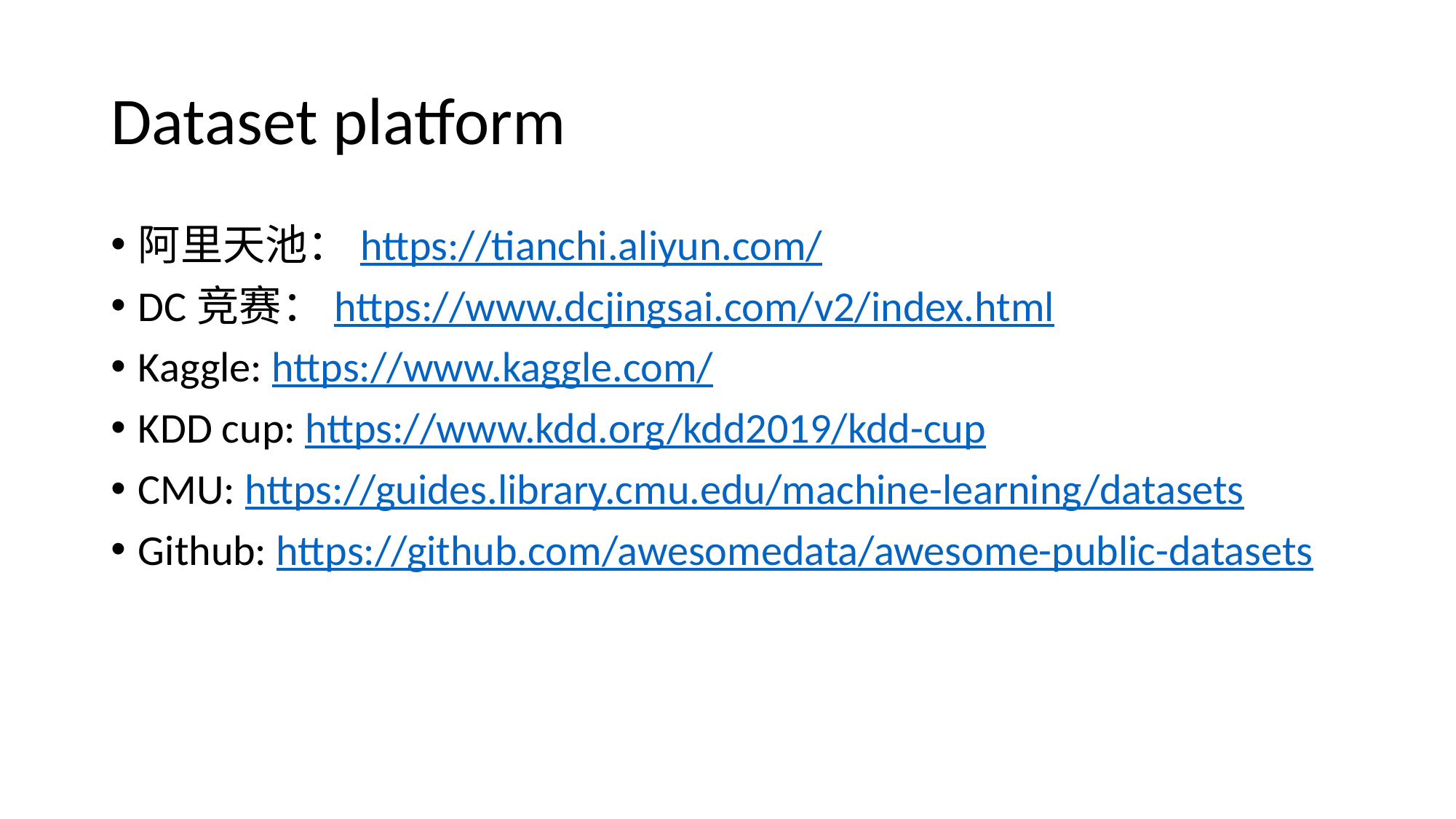

# Dataset platform
阿里天池：https://tianchi.aliyun.com/
DC竞赛：https://www.dcjingsai.com/v2/index.html
Kaggle: https://www.kaggle.com/
KDD cup: https://www.kdd.org/kdd2019/kdd-cup
CMU: https://guides.library.cmu.edu/machine-learning/datasets
Github: https://github.com/awesomedata/awesome-public-datasets